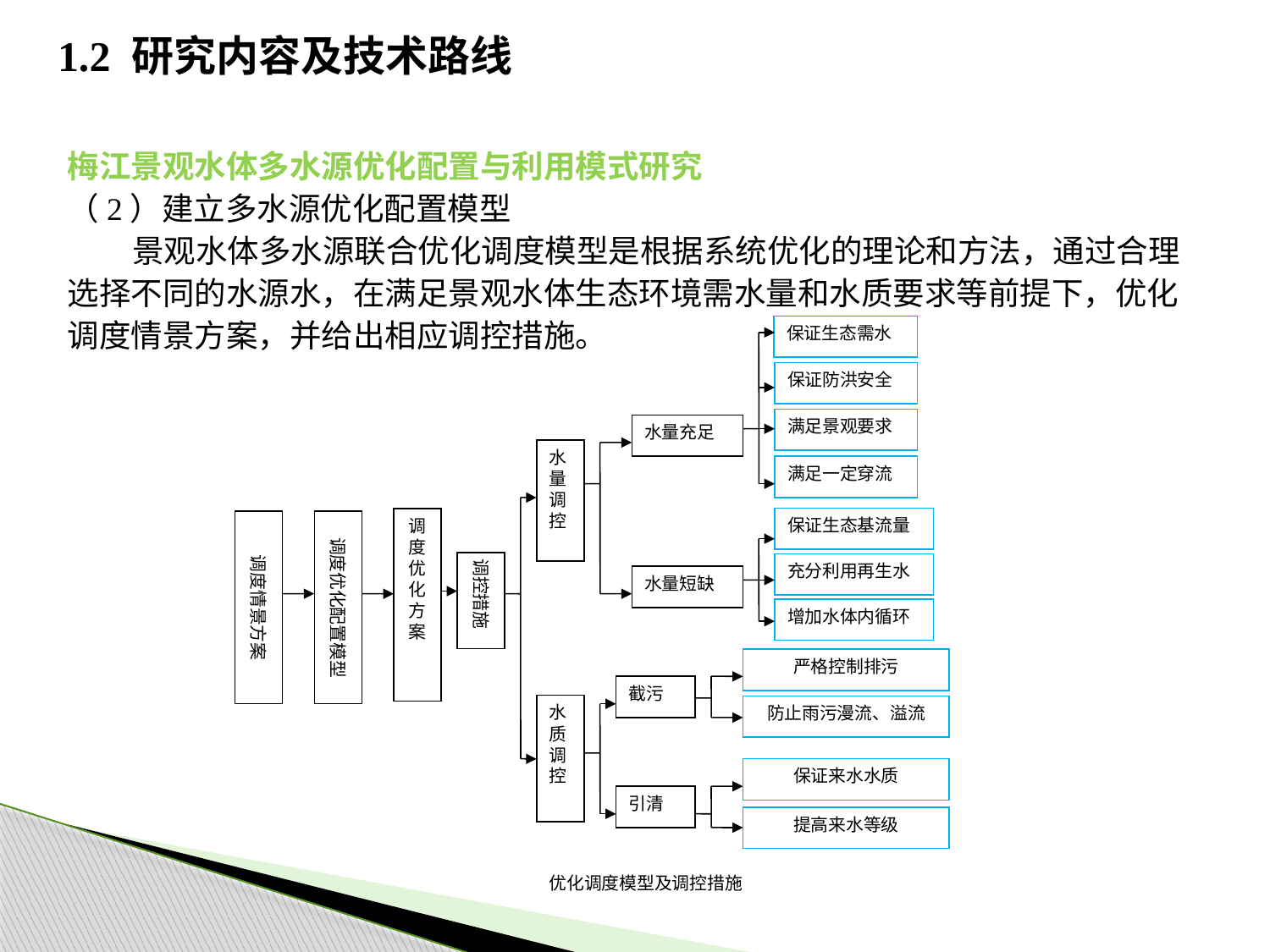

# 1.2 研究内容及技术路线
梅江景观水体多水源优化配置与利用模式研究
（2）建立多水源优化配置模型
        景观水体多水源联合优化调度模型是根据系统优化的理论和方法，通过合理选择不同的水源水，在满足景观水体生态环境需水量和水质要求等前提下，优化调度情景方案，并给出相应调控措施。

保证生态需水

保证防洪安全

满足景观要求
水量充足

水量调控

满足一定穿流

保证生态基流量
调度优化方案
调度情景方案
调度优化配置模型

调控措施
充分利用再生水
水量短缺

增加水体内循环

严格控制排污
截污

水质调控
防止雨污漫流、溢流

保证来水水质
引清

提高来水等级

优化调度模型及调控措施